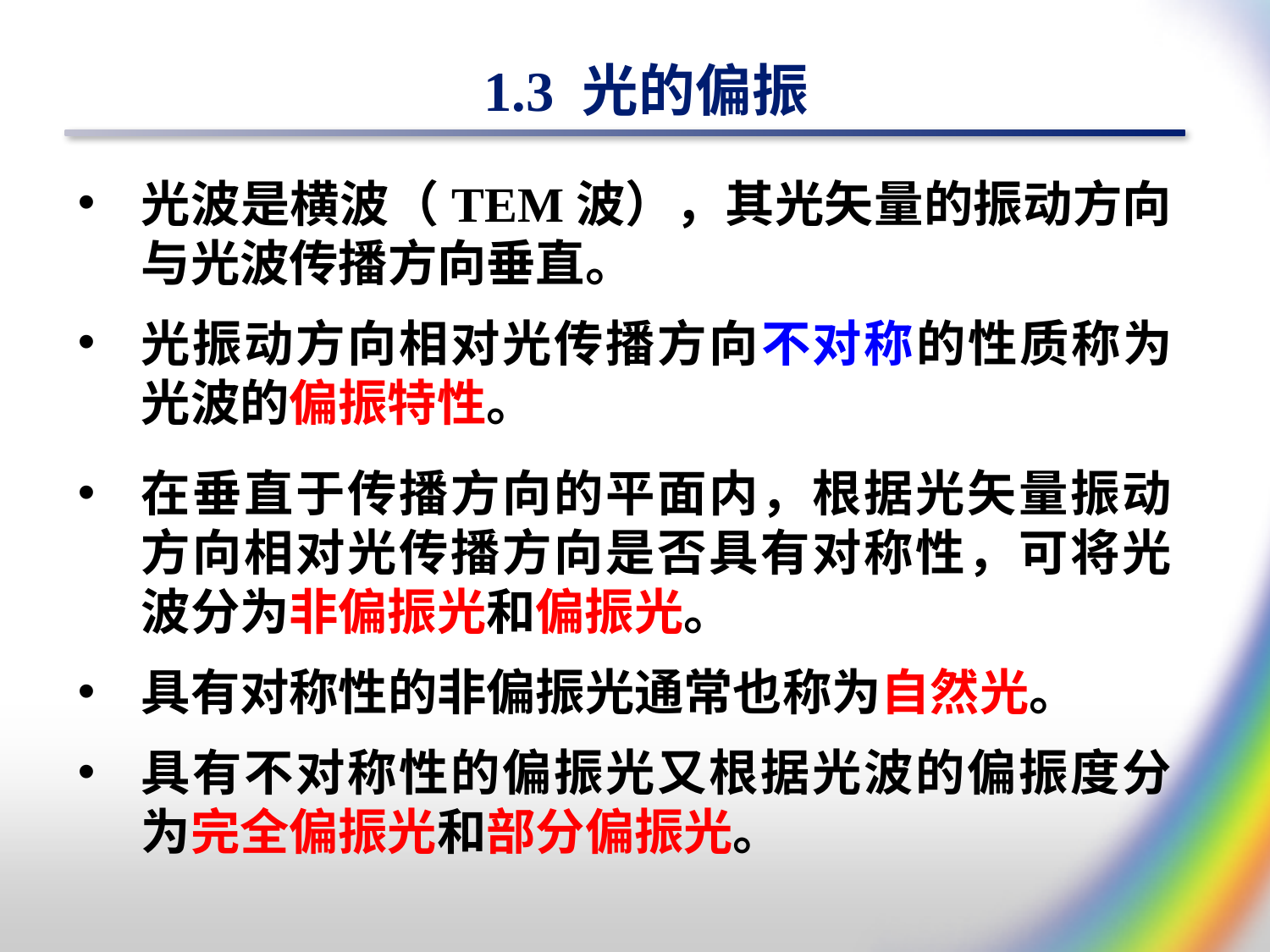

1.3 光的偏振

光波是横波（TEM波），其光矢量的振动方向与光波传播方向垂直。
光振动方向相对光传播方向不对称的性质称为光波的偏振特性。
在垂直于传播方向的平面内，根据光矢量振动方向相对光传播方向是否具有对称性，可将光波分为非偏振光和偏振光。
具有对称性的非偏振光通常也称为自然光。
具有不对称性的偏振光又根据光波的偏振度分为完全偏振光和部分偏振光。